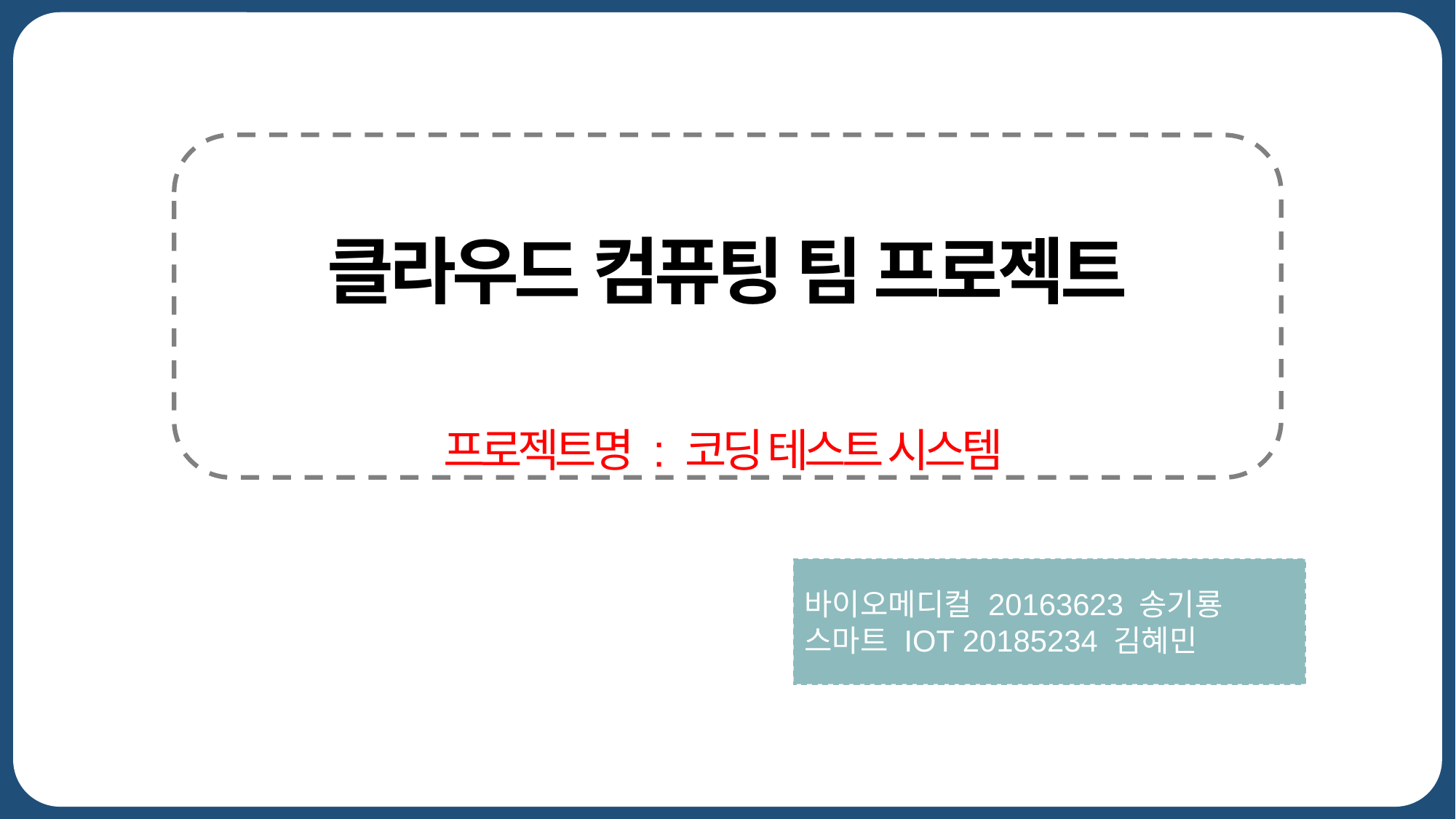

클라우드 컴퓨팅 팀 프로젝트

프로젝트명 : 코딩 테스트 시스템
바이오메디컬 20163623 송기룡
스마트 IOT 20185234 김혜민